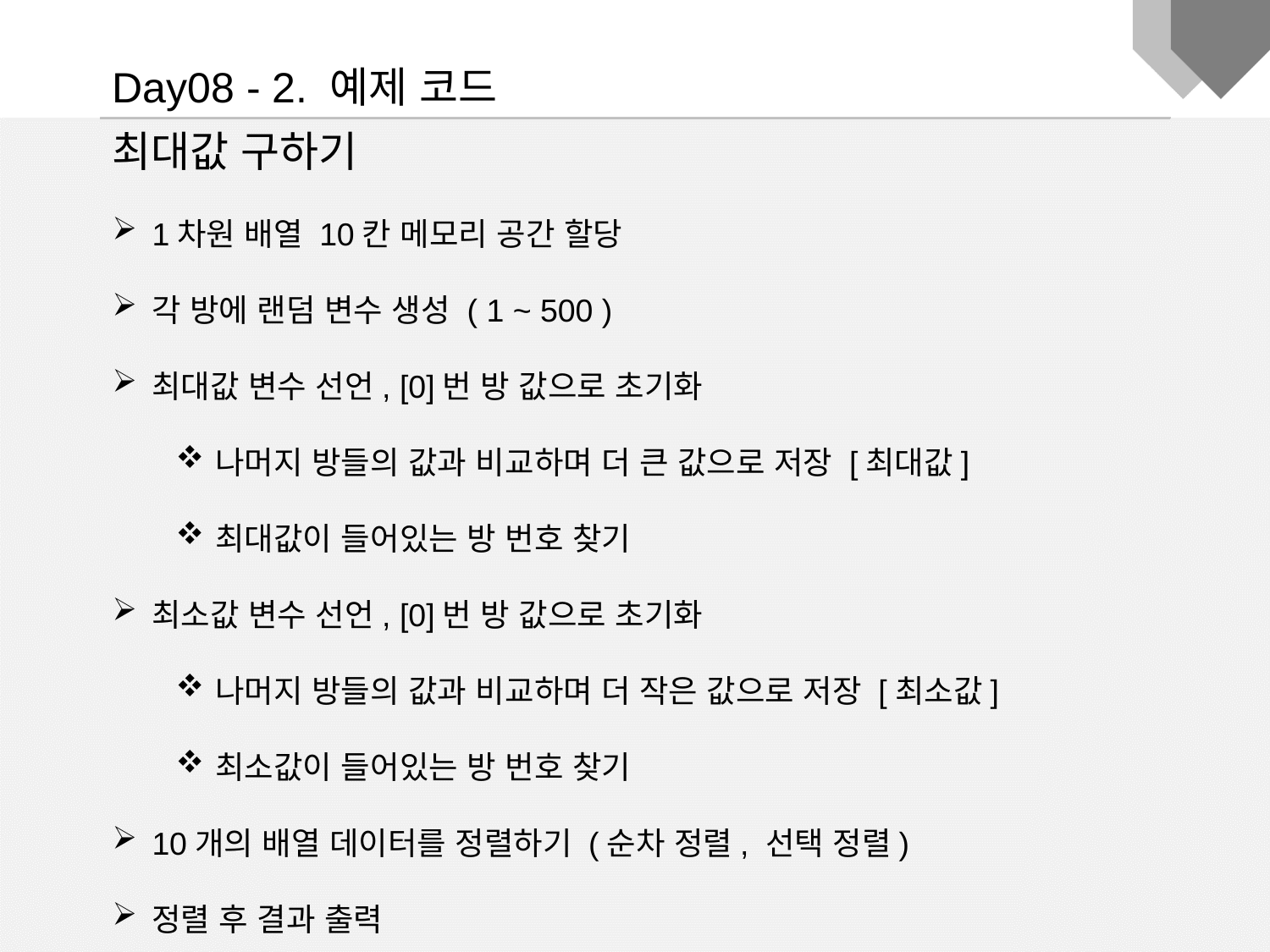

Day08 - 2. 예제 코드
최대값 구하기
1차원 배열 10칸 메모리 공간 할당
각 방에 랜덤 변수 생성 ( 1 ~ 500 )
최대값 변수 선언, [0]번 방 값으로 초기화
나머지 방들의 값과 비교하며 더 큰 값으로 저장 [최대값]
최대값이 들어있는 방 번호 찾기
최소값 변수 선언, [0]번 방 값으로 초기화
나머지 방들의 값과 비교하며 더 작은 값으로 저장 [최소값]
최소값이 들어있는 방 번호 찾기
10개의 배열 데이터를 정렬하기 (순차 정렬, 선택 정렬)
정렬 후 결과 출력